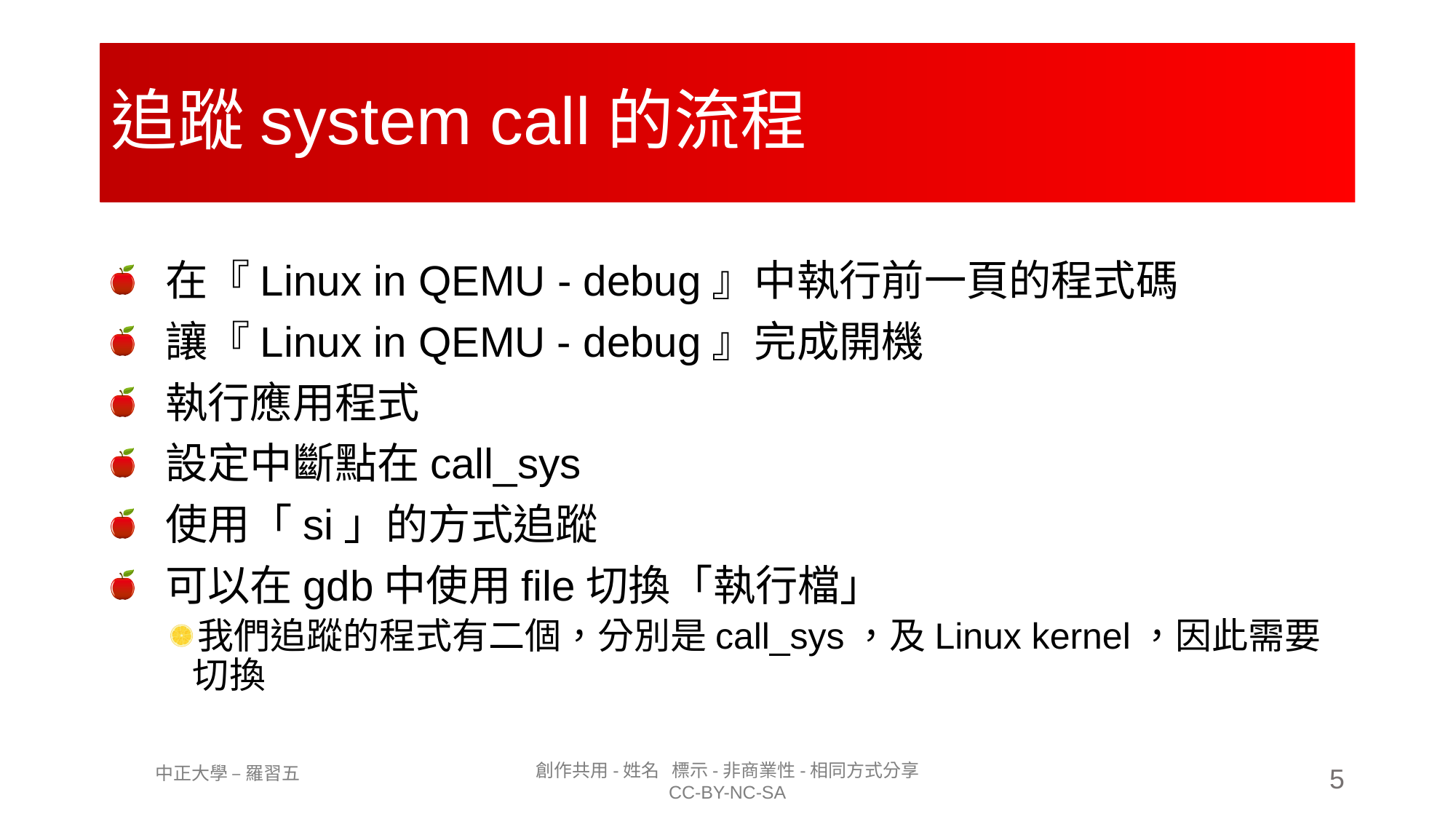

# 追蹤system call的流程
在『Linux in QEMU - debug』中執行前一頁的程式碼
讓『Linux in QEMU - debug』完成開機
執行應用程式
設定中斷點在call_sys
使用「si」的方式追蹤
可以在gdb中使用file切換「執行檔」
我們追蹤的程式有二個，分別是call_sys，及Linux kernel，因此需要切換